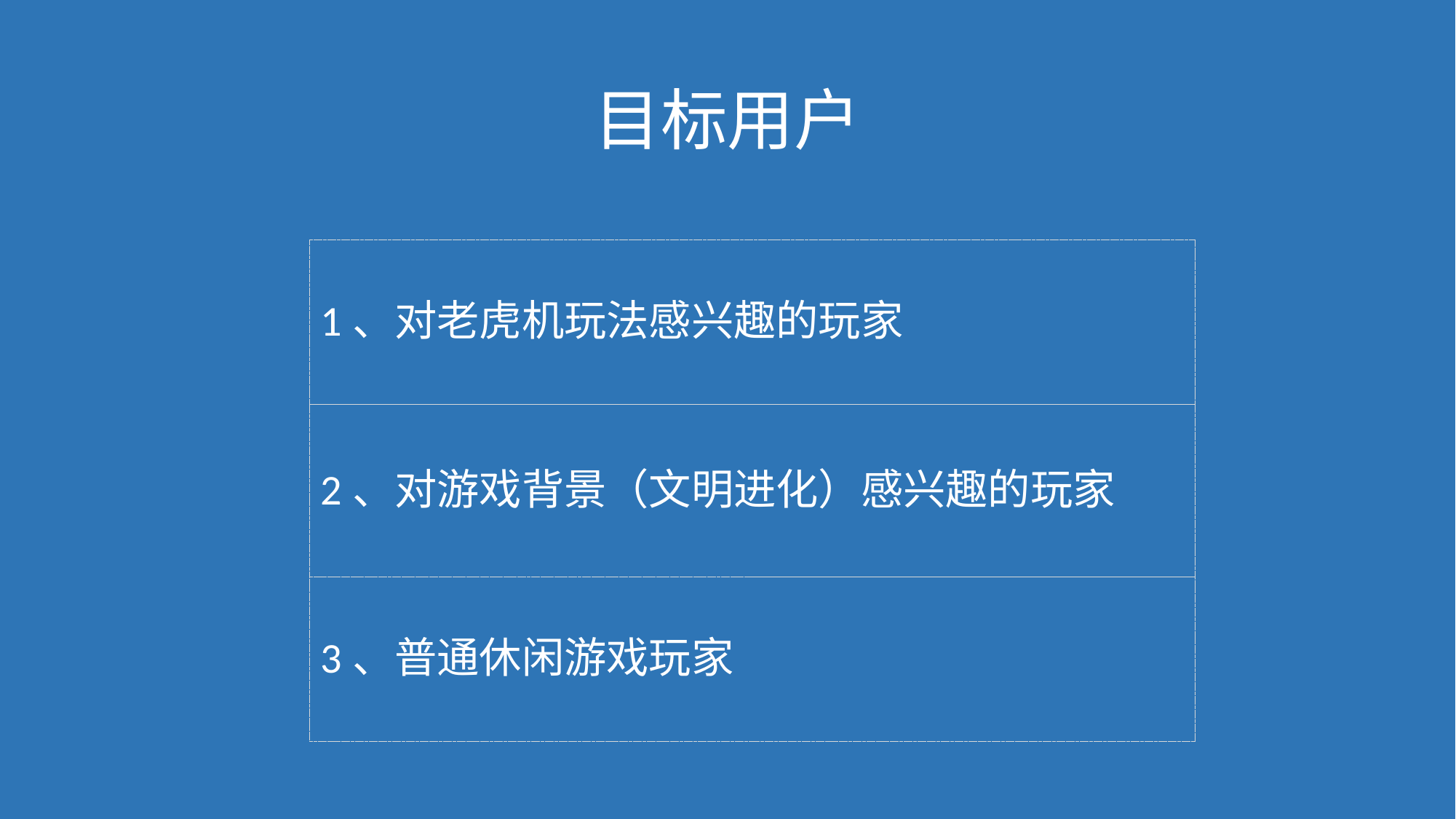

目标用户
1、对老虎机玩法感兴趣的玩家
2、对游戏背景（文明进化）感兴趣的玩家
3、普通休闲游戏玩家